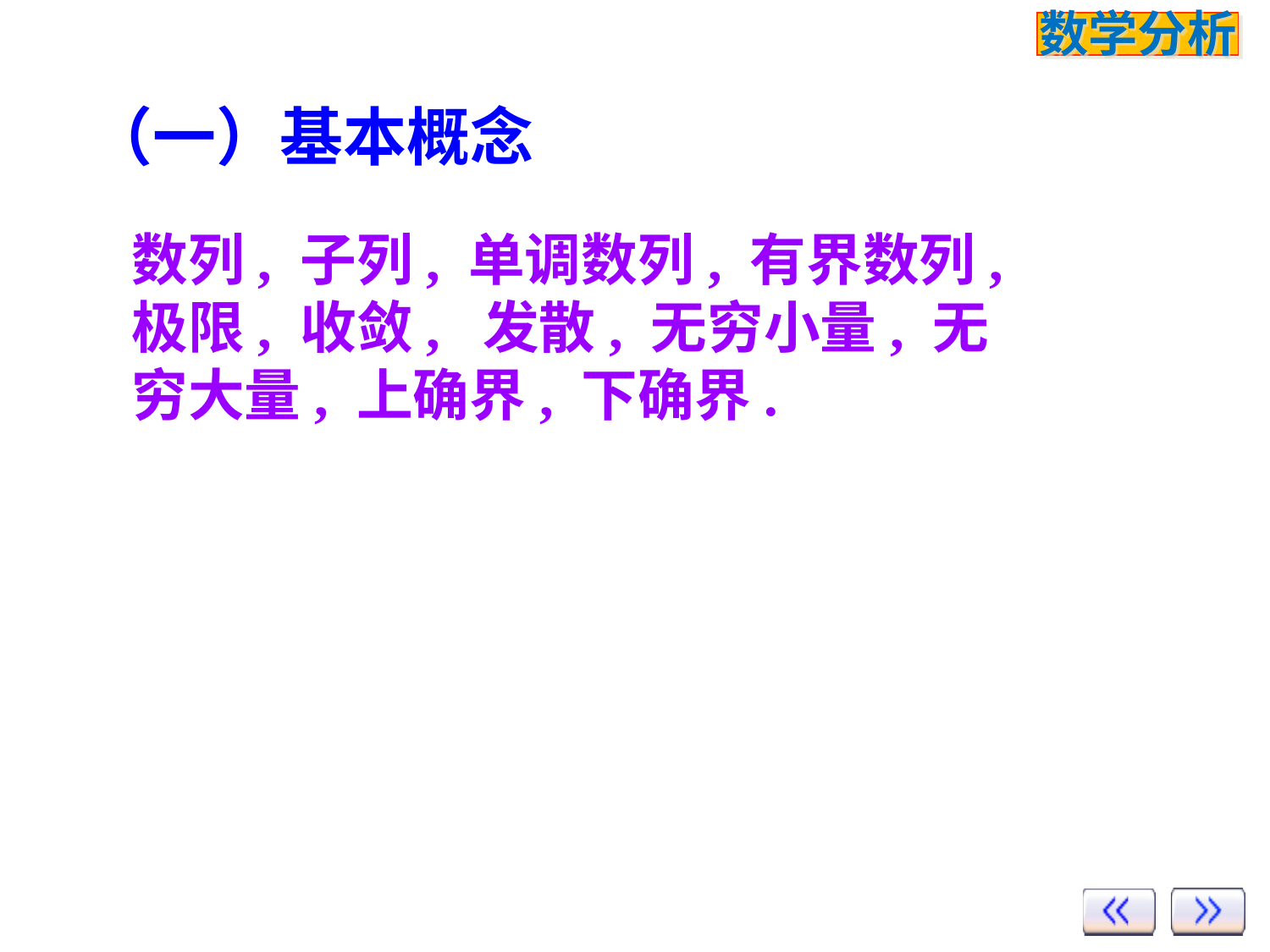

（一）基本概念
数列, 子列, 单调数列, 有界数列,极限, 收敛,  发散, 无穷小量, 无穷大量, 上确界, 下确界.